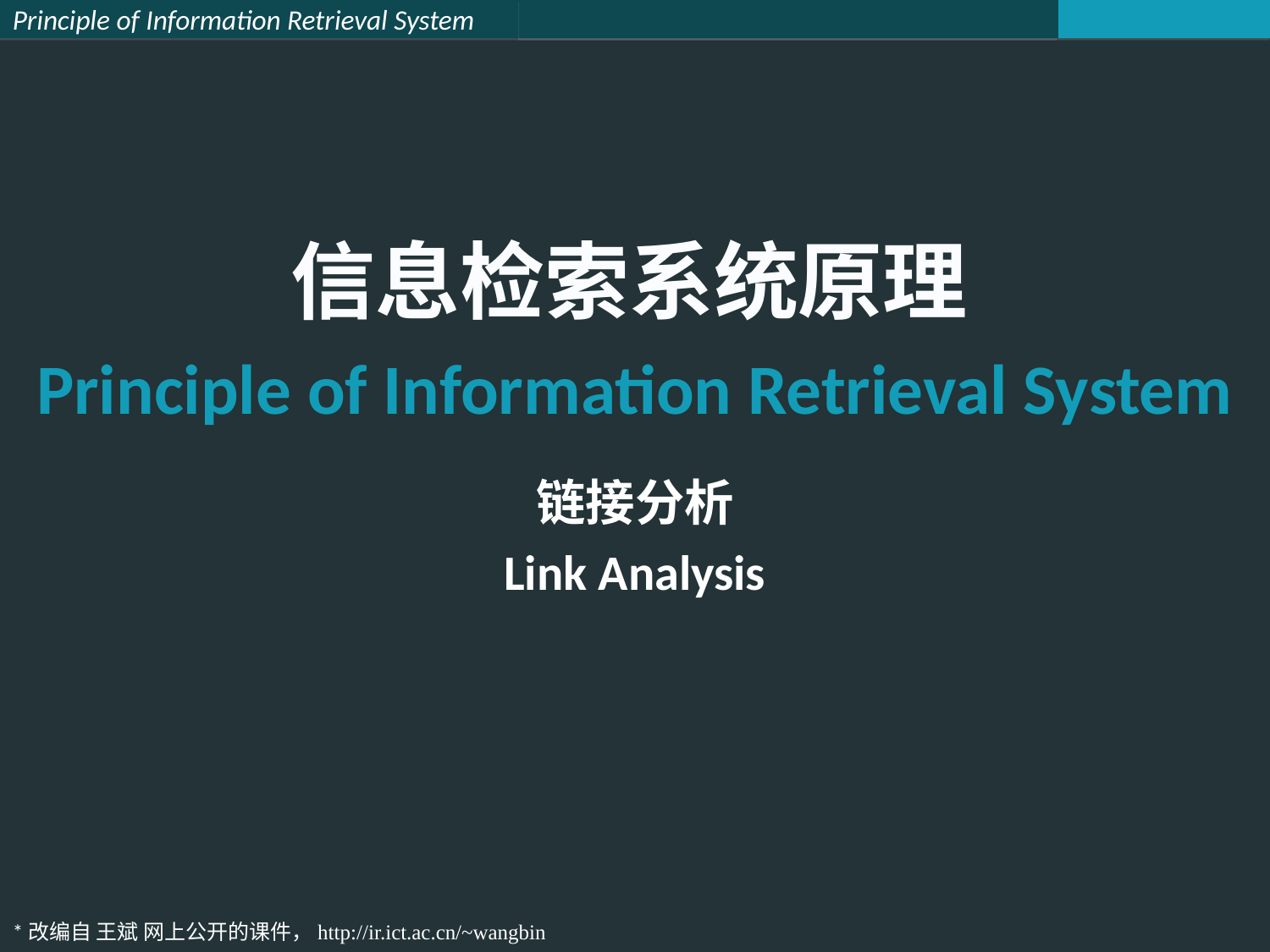

Principle of Information Retrieval System
链接分析
Link Analysis

*改编自 王斌 网上公开的课件，http://ir.ict.ac.cn/~wangbin